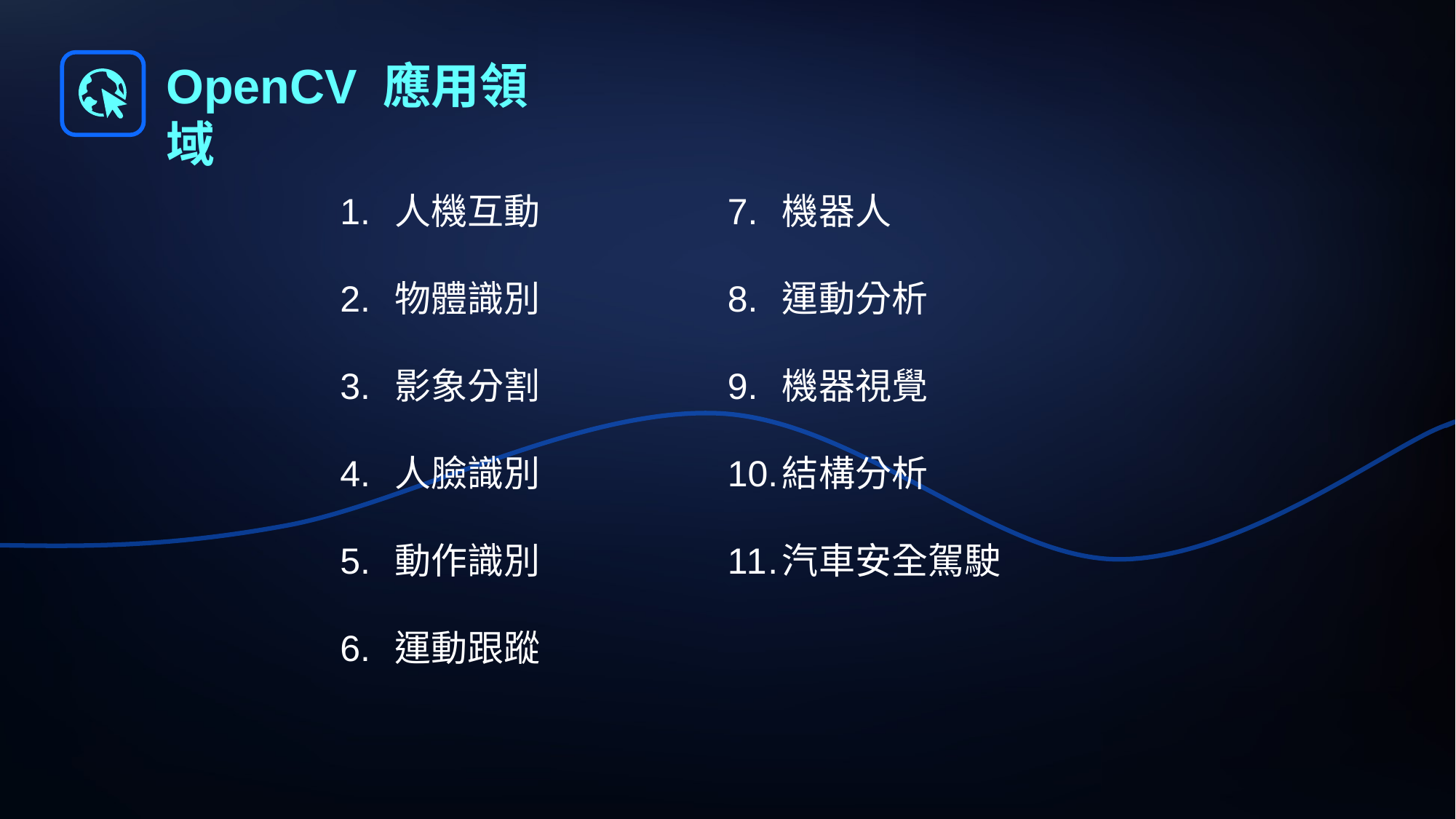

OpenCV 應用領域

人機互動
物體識別
影象分割
人臉識別
動作識別
運動跟蹤
機器人
運動分析
機器視覺
結構分析
汽車安全駕駛